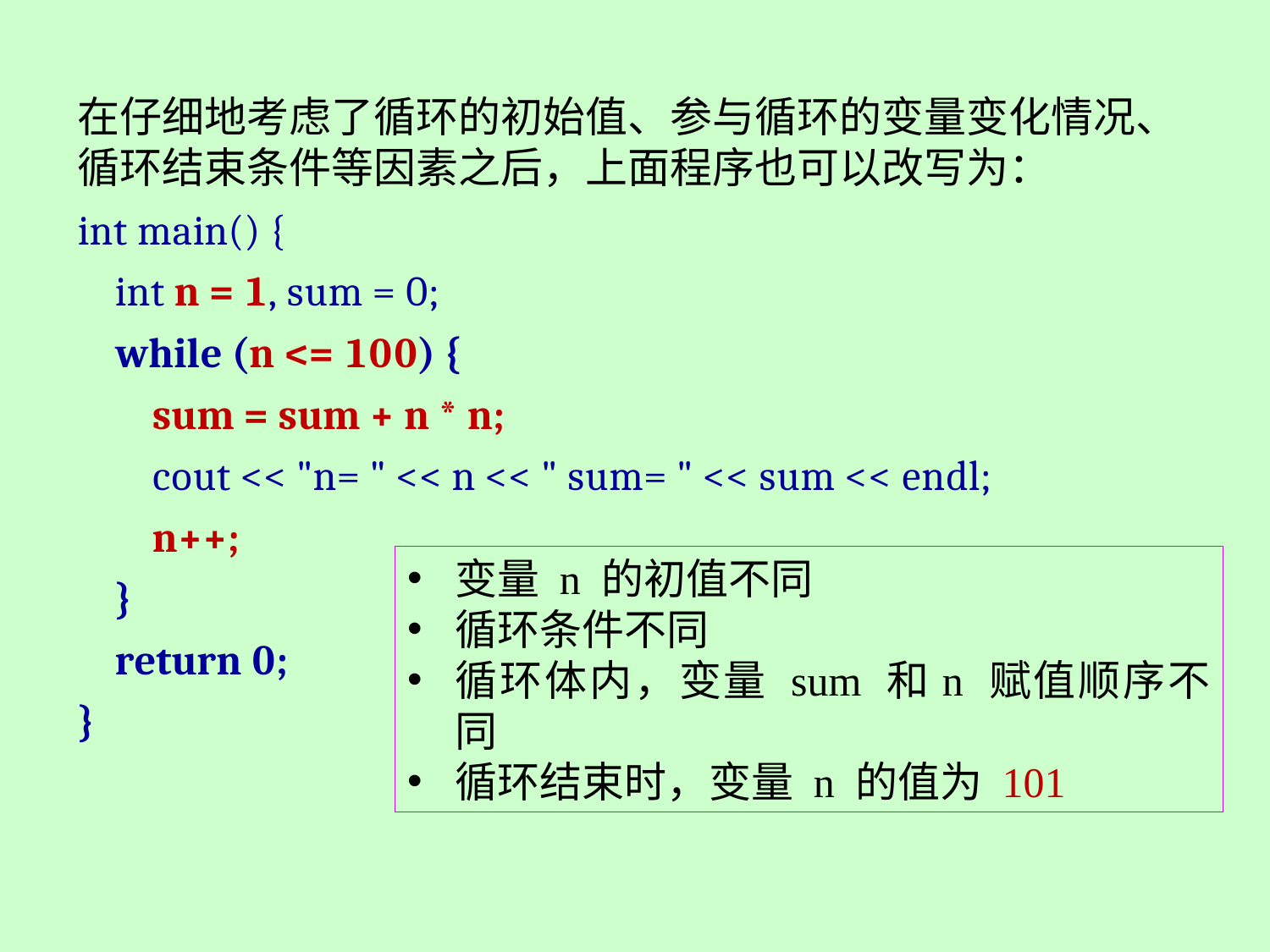

在仔细地考虑了循环的初始值、参与循环的变量变化情况、循环结束条件等因素之后，上面程序也可以改写为：
int main() {
    int n = 1, sum = 0;
    while (n <= 100) {
        sum = sum + n * n;
        cout << "n= " << n << " sum= " << sum << endl;
        n++;
    }
    return 0;
}
变量 n 的初值不同
循环条件不同
循环体内，变量 sum 和n 赋值顺序不同
循环结束时，变量 n 的值为 101
49